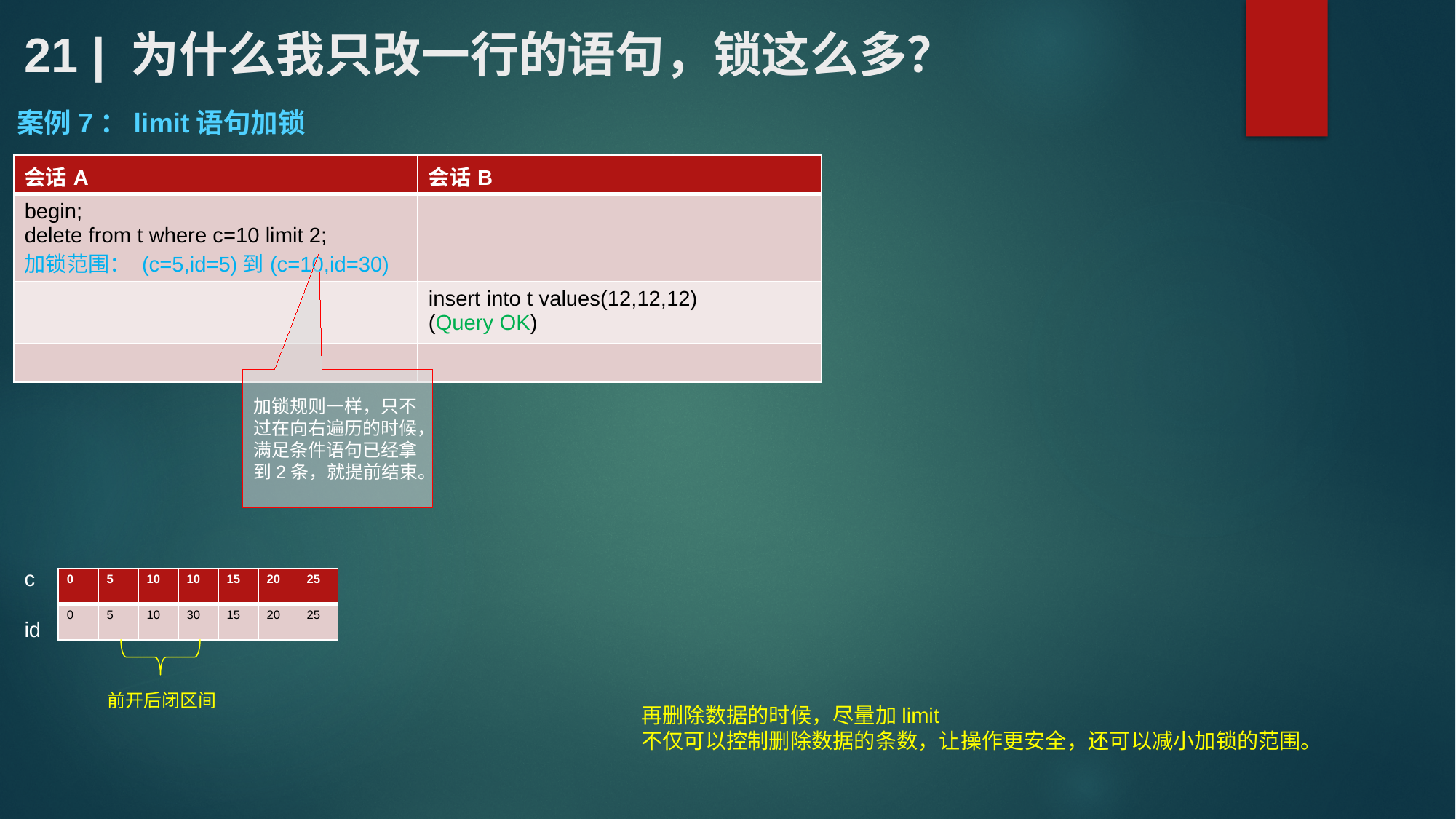

# 21 | 为什么我只改一行的语句，锁这么多？
案例7：limit语句加锁
| 会话A | 会话B |
| --- | --- |
| begin; delete from t where c=10 limit 2; 加锁范围： (c=5,id=5)到(c=10,id=30) |  |
|  | insert into t values(12,12,12) (Query OK) |
|  |  |
加锁规则一样，只不过在向右遍历的时候，满足条件语句已经拿到2条，就提前结束。
c

id
| 0 | 5 | 10 | 10 | 15 | 20 | 25 |
| --- | --- | --- | --- | --- | --- | --- |
| 0 | 5 | 10 | 30 | 15 | 20 | 25 |

前开后闭区间
再删除数据的时候，尽量加limit
不仅可以控制删除数据的条数，让操作更安全，还可以减小加锁的范围。